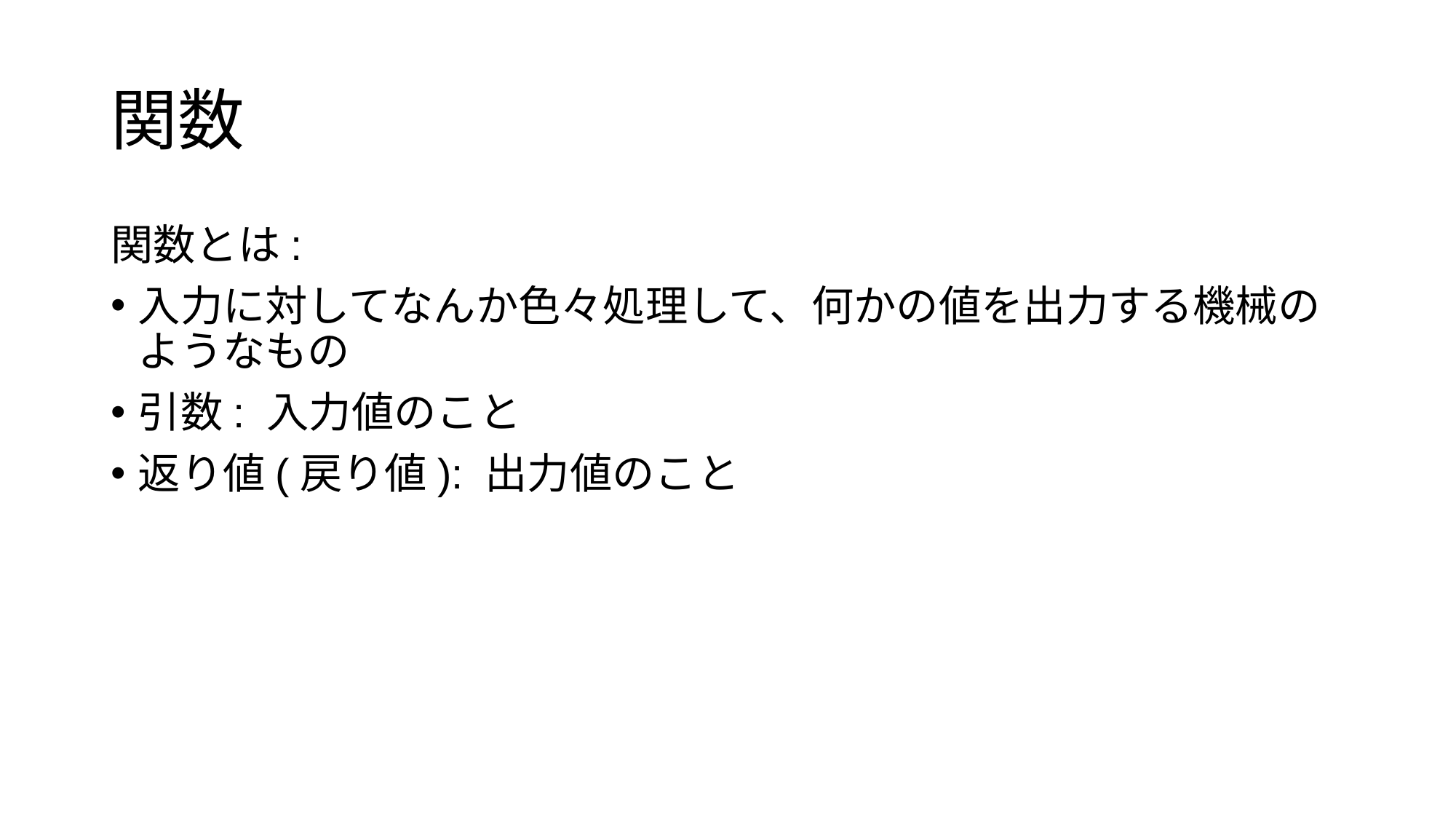

# 関数
関数とは:
入力に対してなんか色々処理して、何かの値を出力する機械のようなもの
引数: 入力値のこと
返り値(戻り値): 出力値のこと